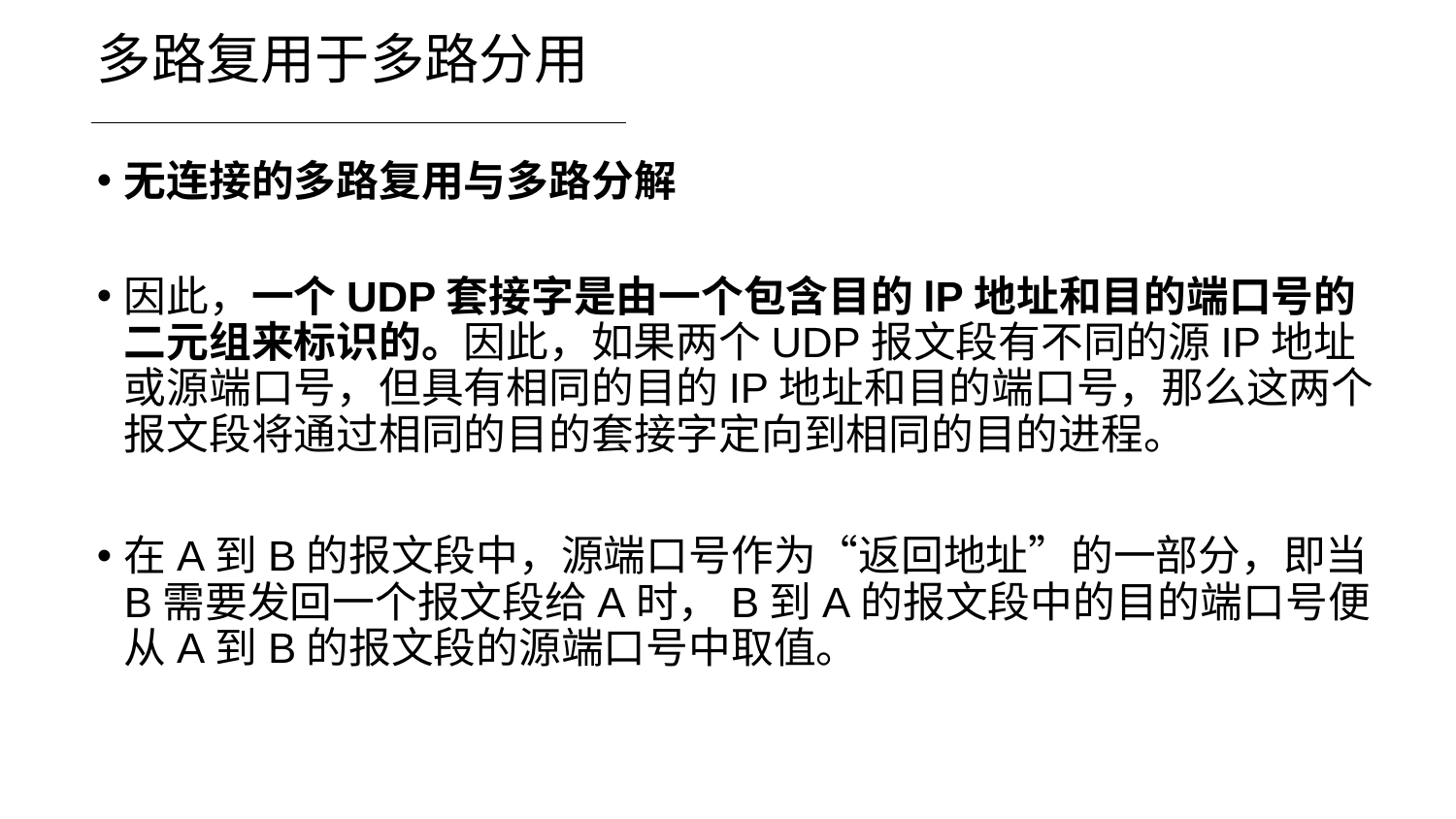

# 多路复用于多路分用
无连接的多路复用与多路分解

因此，一个UDP套接字是由一个包含目的lP地址和目的端口号的二元组来标识的。因此，如果两个UDP报文段有不同的源IP地址或源端口号，但具有相同的目的IP地址和目的端口号，那么这两个报文段将通过相同的目的套接字定向到相同的目的进程。

在A到B的报文段中，源端口号作为“返回地址”的一部分，即当B需要发回一个报文段给A时，B到A的报文段中的目的端口号便从A到B的报文段的源端口号中取值。